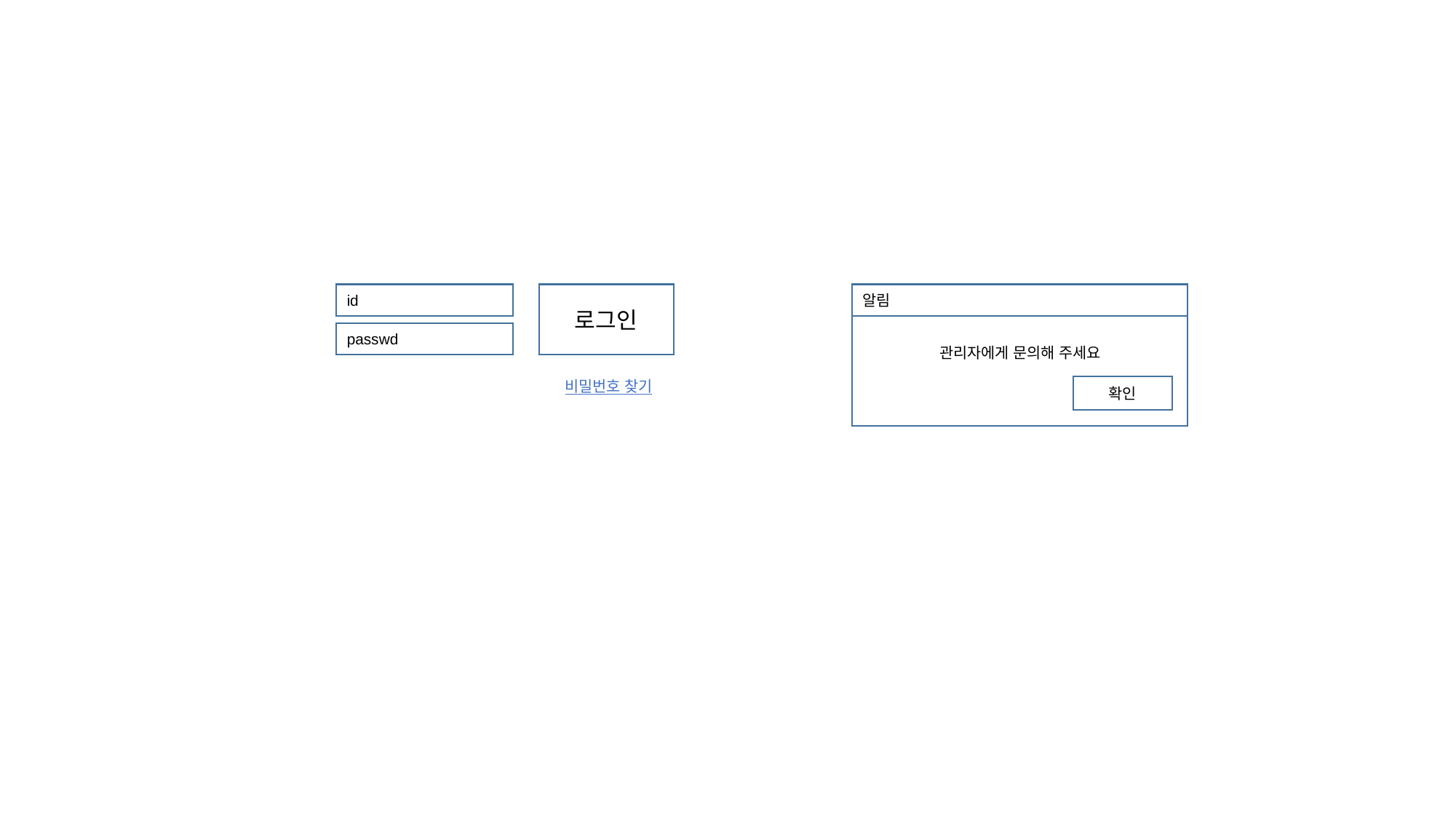

알림
관리자에게 문의해 주세요

확인
id
로그인
passwd
비밀번호 찾기